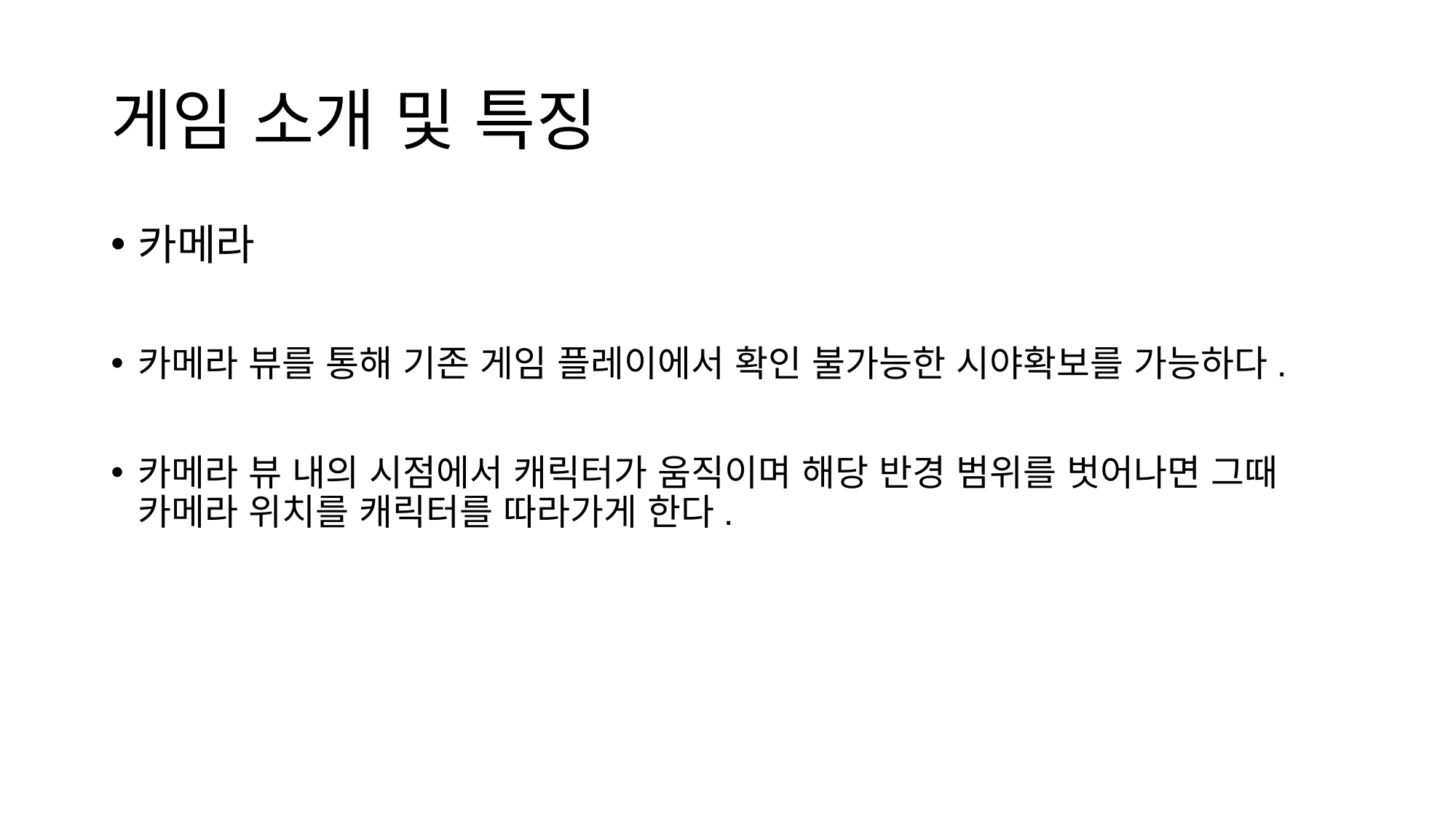

# 게임 소개 및 특징
카메라

카메라 뷰를 통해 기존 게임 플레이에서 확인 불가능한 시야확보를 가능하다.

카메라 뷰 내의 시점에서 캐릭터가 움직이며 해당 반경 범위를 벗어나면 그때 카메라 위치를 캐릭터를 따라가게 한다.